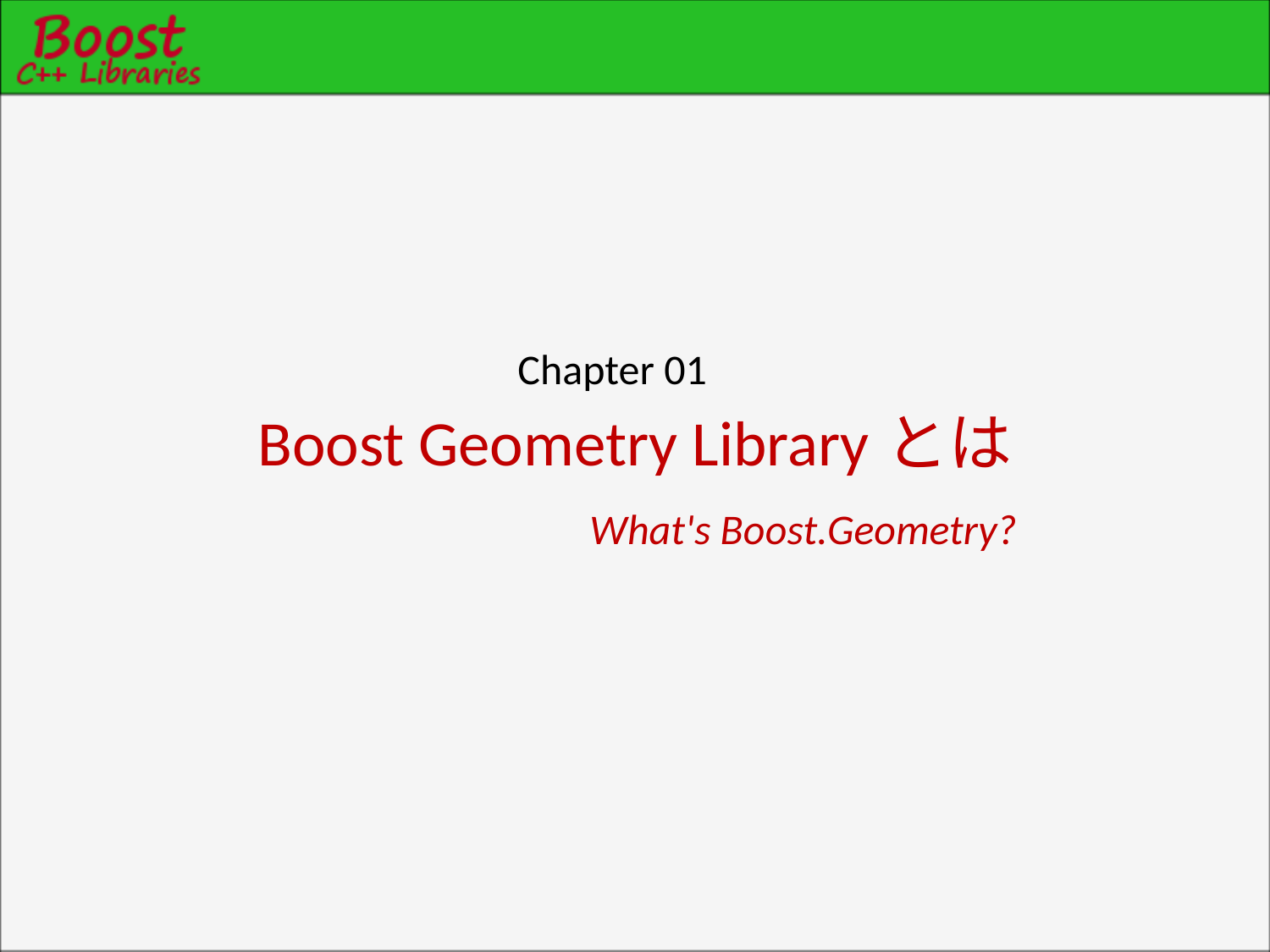

Chapter 01
Boost Geometry Libraryとは
What's Boost.Geometry?